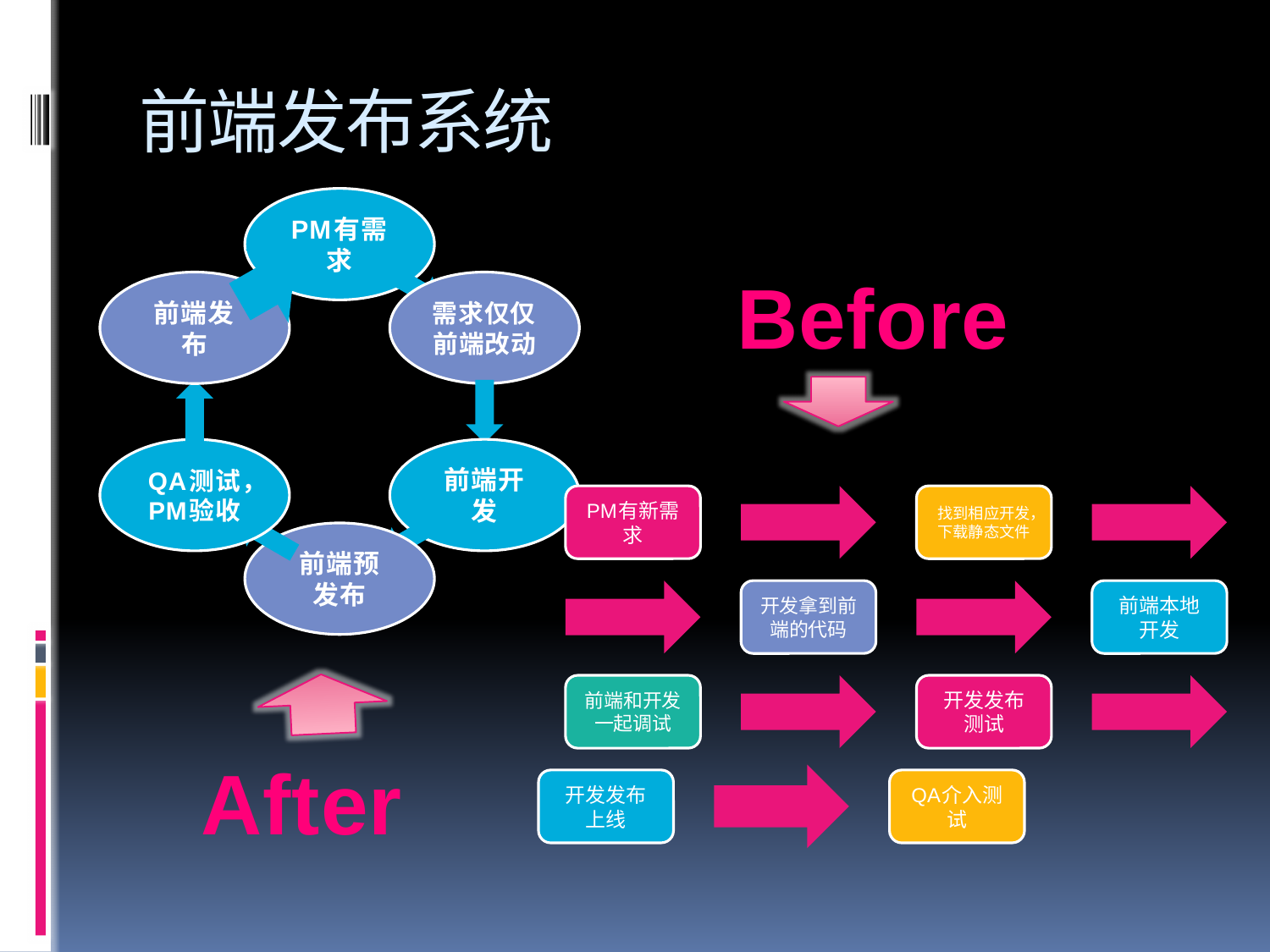

# 前端发布系统
PM有需求
需求仅仅前端改动
前端开发
QA测试，PM验收
前端发布
前端预发布
Before

PM有新需求
找到相应开发，下载静态文件
前端本地开发
开发拿到前端的代码
前端和开发一起调试
开发发布测试
QA介入测试
开发发布上线

After